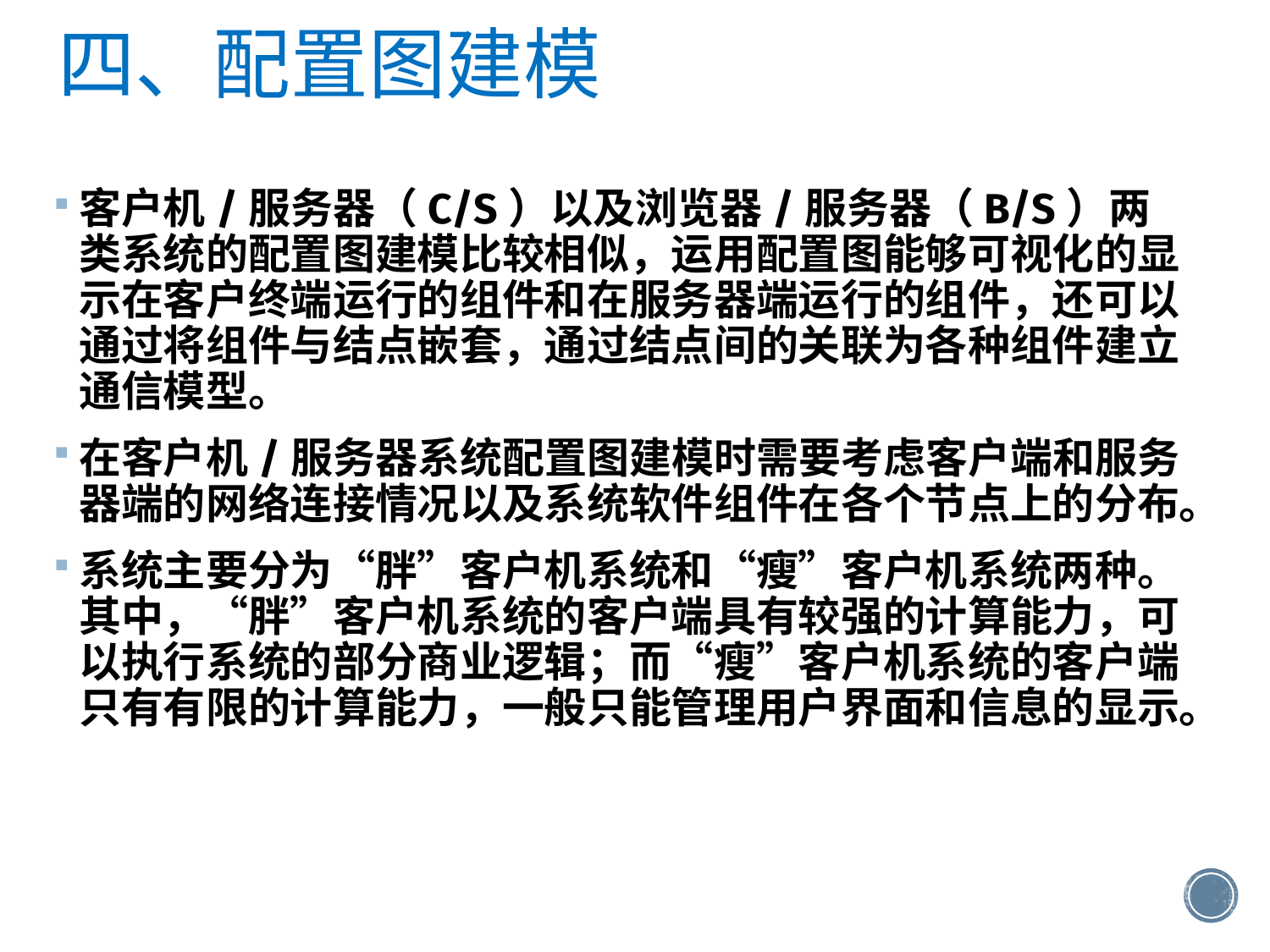

四、配置图建模
客户机/服务器（C/S）以及浏览器/服务器（B/S）两类系统的配置图建模比较相似，运用配置图能够可视化的显示在客户终端运行的组件和在服务器端运行的组件，还可以通过将组件与结点嵌套，通过结点间的关联为各种组件建立通信模型。
在客户机/服务器系统配置图建模时需要考虑客户端和服务器端的网络连接情况以及系统软件组件在各个节点上的分布。
系统主要分为“胖”客户机系统和“瘦”客户机系统两种。其中，“胖”客户机系统的客户端具有较强的计算能力，可以执行系统的部分商业逻辑；而“瘦”客户机系统的客户端只有有限的计算能力，一般只能管理用户界面和信息的显示。